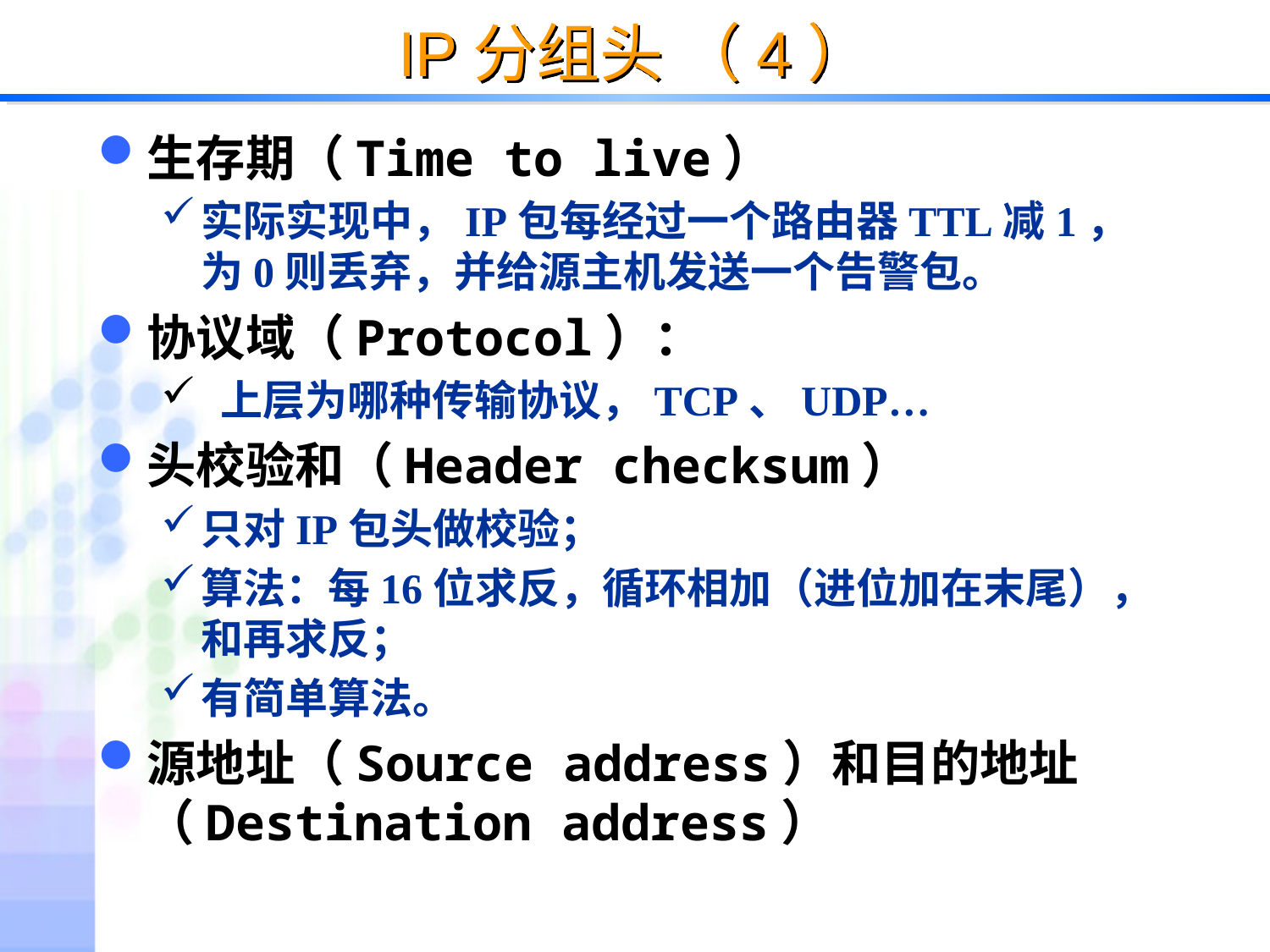

# IP分组头 （4）
生存期（Time to live）
实际实现中，IP包每经过一个路由器TTL减1，为0则丢弃，并给源主机发送一个告警包。
协议域（Protocol）：
 上层为哪种传输协议，TCP、UDP…
头校验和（Header checksum）
只对IP包头做校验；
算法：每16位求反，循环相加（进位加在末尾），和再求反；
有简单算法。
源地址（Source address）和目的地址（Destination address）